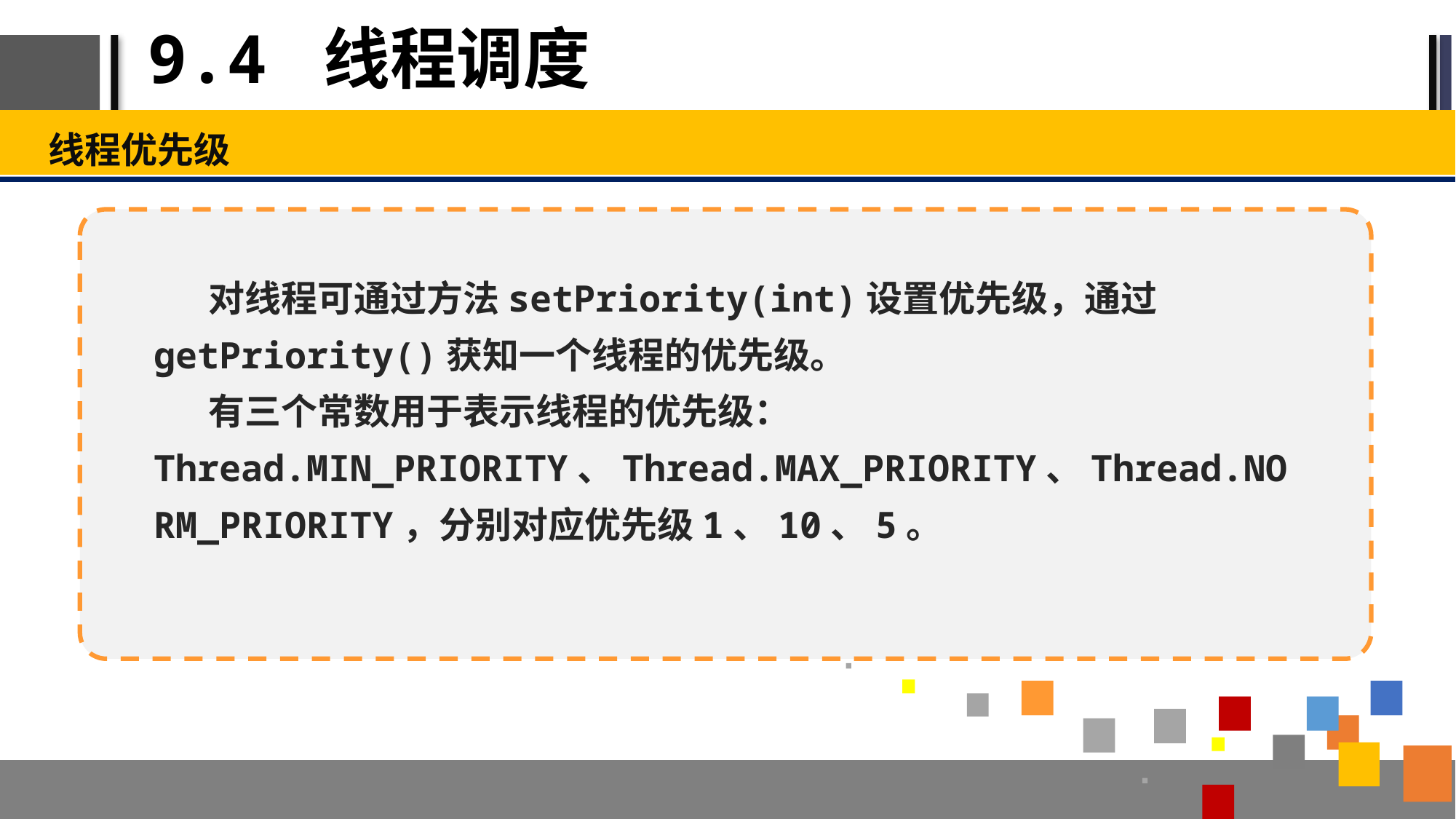

# 9.4 线程调度

线程优先级

对线程可通过方法setPriority(int)设置优先级，通过getPriority()获知一个线程的优先级。
有三个常数用于表示线程的优先级：Thread.MIN_PRIORITY、Thread.MAX_PRIORITY、Thread.NORM_PRIORITY，分别对应优先级1、10、5。